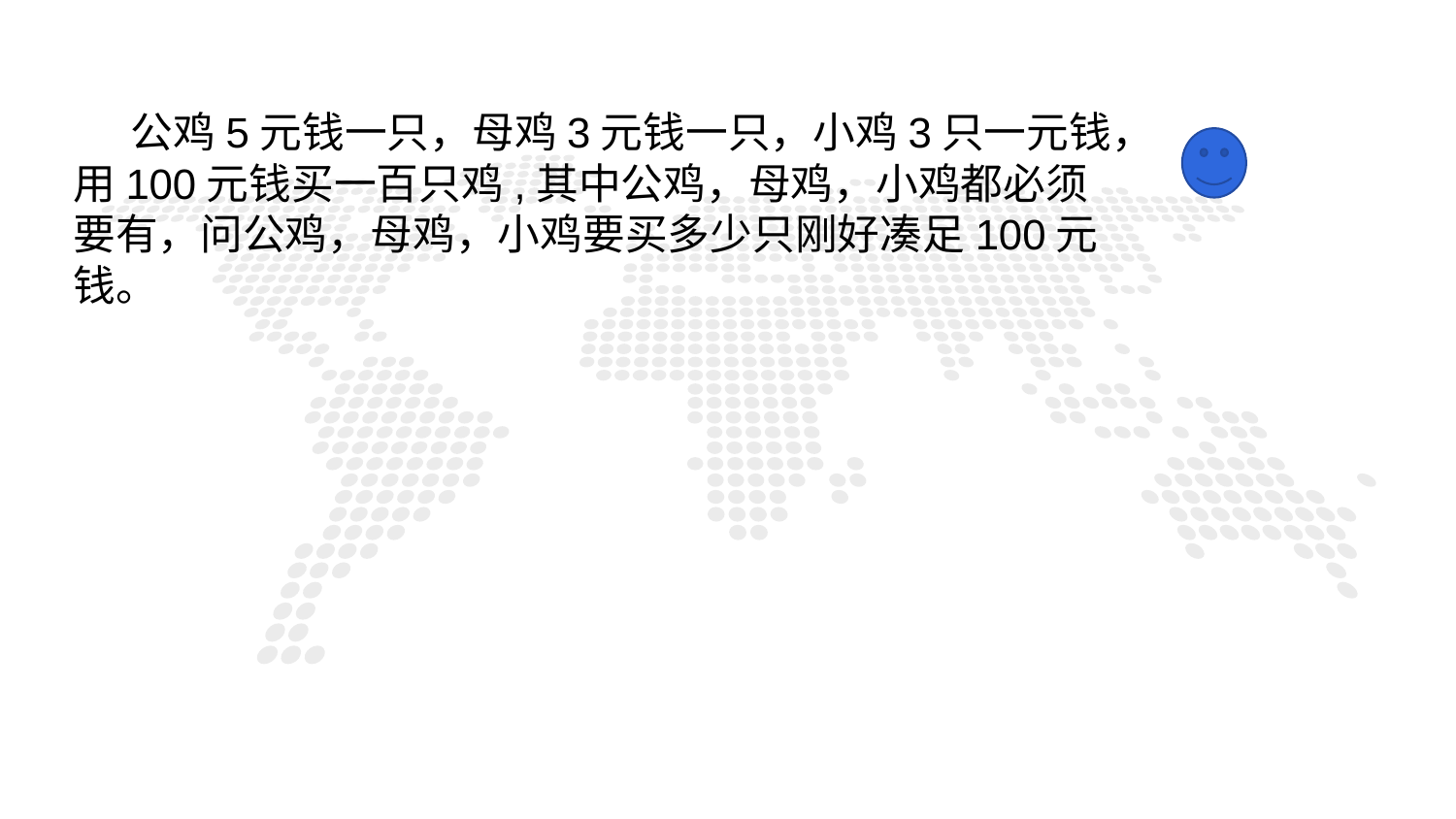

公鸡5元钱一只，母鸡3元钱一只，小鸡3只一元钱，用100元钱买一百只鸡,其中公鸡，母鸡，小鸡都必须要有，问公鸡，母鸡，小鸡要买多少只刚好凑足100元钱。